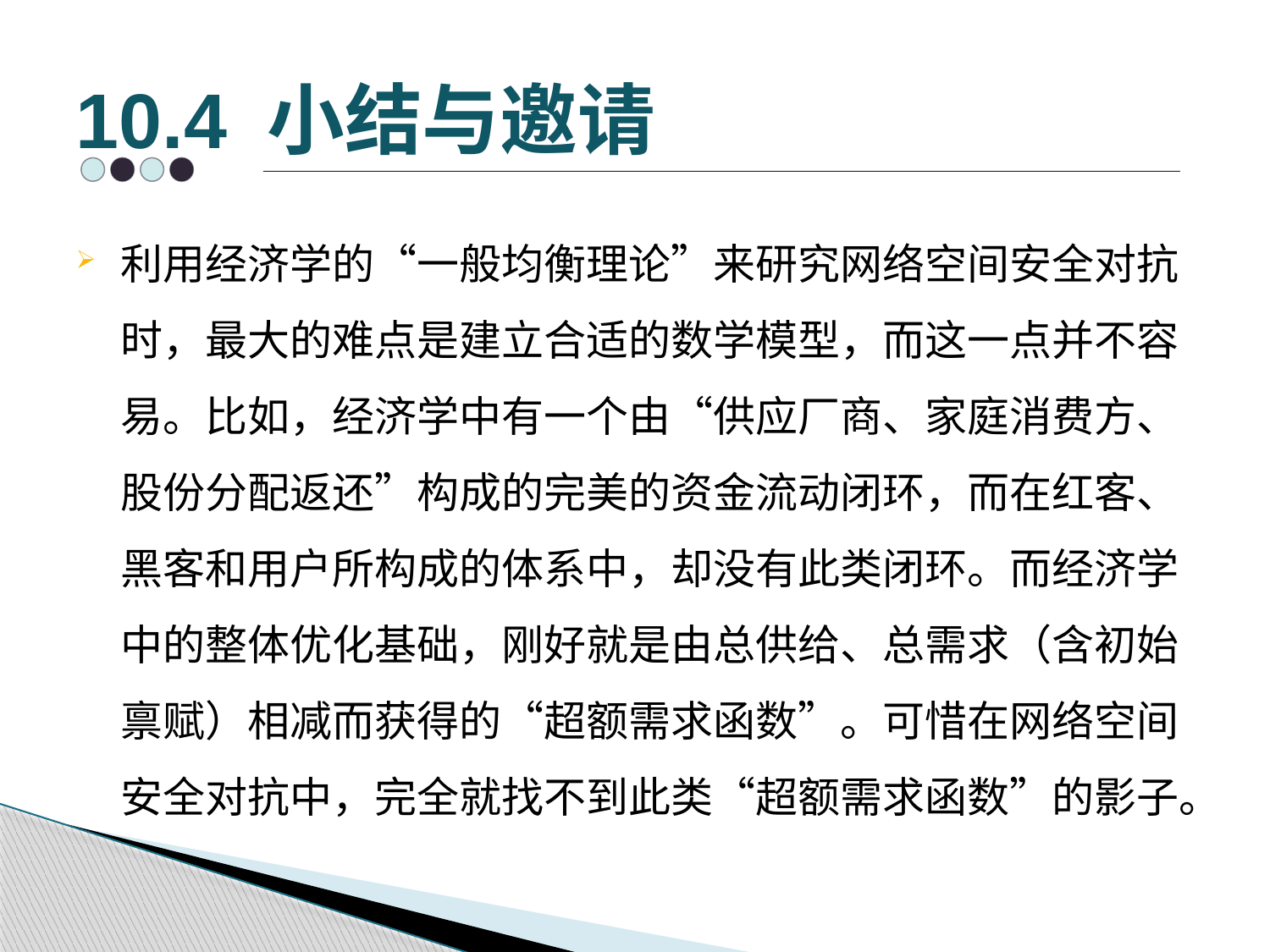

# 10.4 小结与邀请

利用经济学的“一般均衡理论”来研究网络空间安全对抗时，最大的难点是建立合适的数学模型，而这一点并不容易。比如，经济学中有一个由“供应厂商、家庭消费方、股份分配返还”构成的完美的资金流动闭环，而在红客、黑客和用户所构成的体系中，却没有此类闭环。而经济学中的整体优化基础，刚好就是由总供给、总需求（含初始禀赋）相减而获得的“超额需求函数”。可惜在网络空间安全对抗中，完全就找不到此类“超额需求函数”的影子。